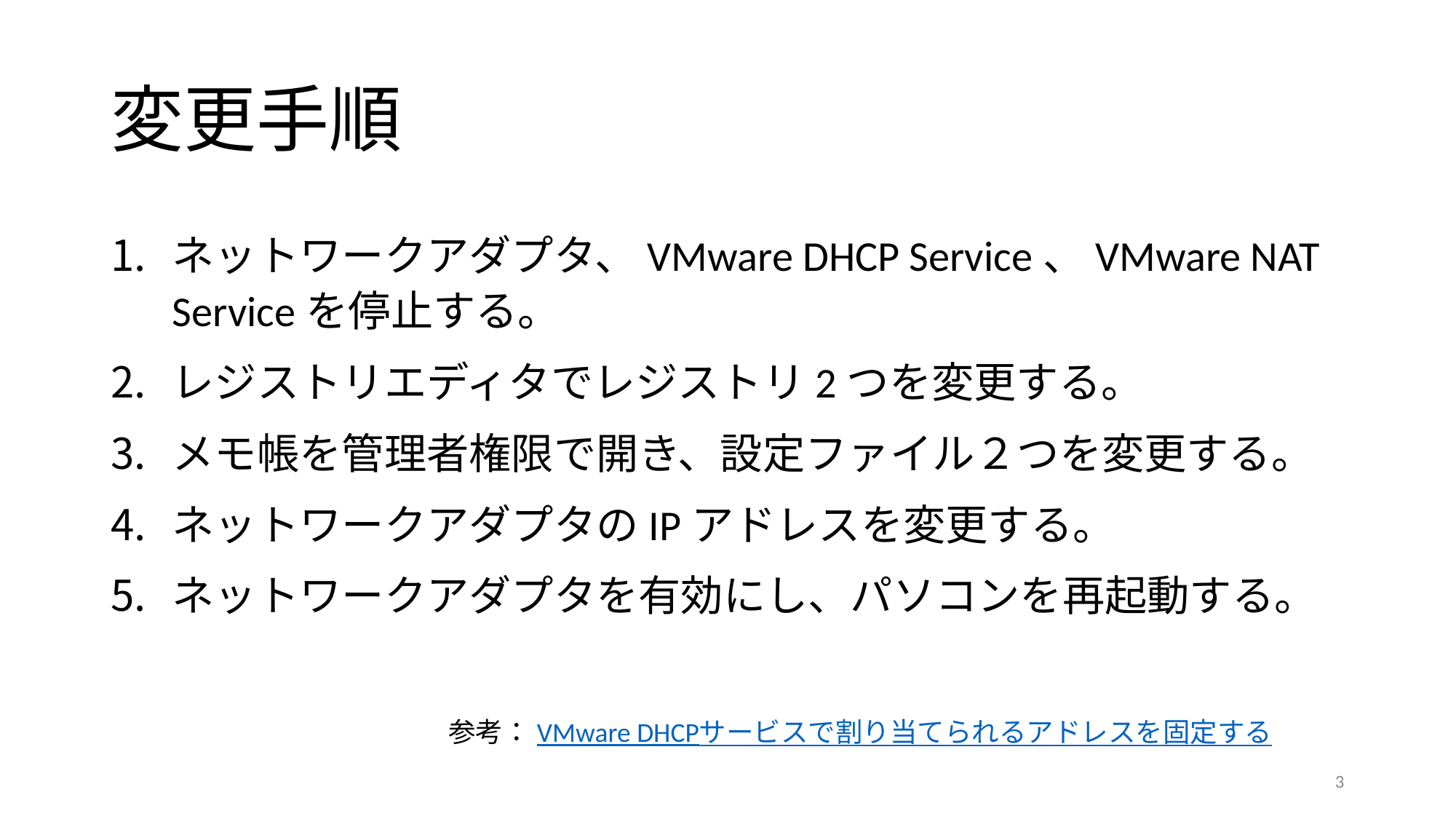

# 変更手順
ネットワークアダプタ、VMware DHCP Service、VMware NAT Serviceを停止する。
レジストリエディタでレジストリ2つを変更する。
メモ帳を管理者権限で開き、設定ファイル２つを変更する。
ネットワークアダプタのIPアドレスを変更する。
ネットワークアダプタを有効にし、パソコンを再起動する。

参考：VMware DHCPサービスで割り当てられるアドレスを固定する
3